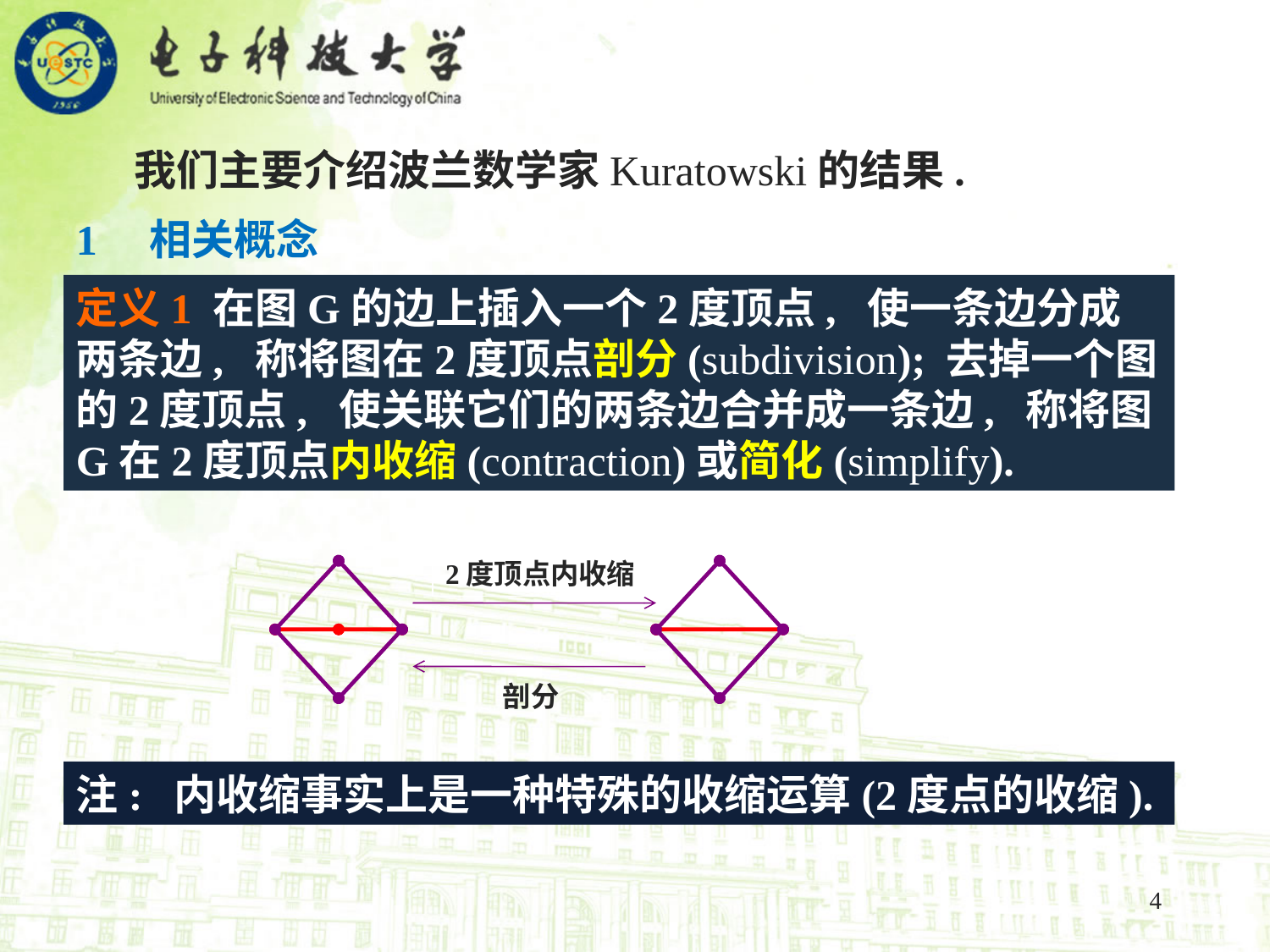

我们主要介绍波兰数学家Kuratowski的结果.
1    相关概念
定义1 在图G的边上插入一个2度顶点,  使一条边分成两条边,  称将图在2度顶点剖分(subdivision); 去掉一个图的2度顶点,  使关联它们的两条边合并成一条边,  称将图G在2度顶点内收缩(contraction)或简化(simplify).
2度顶点内收缩

        剖分
注:  内收缩事实上是一种特殊的收缩运算(2度点的收缩).
4